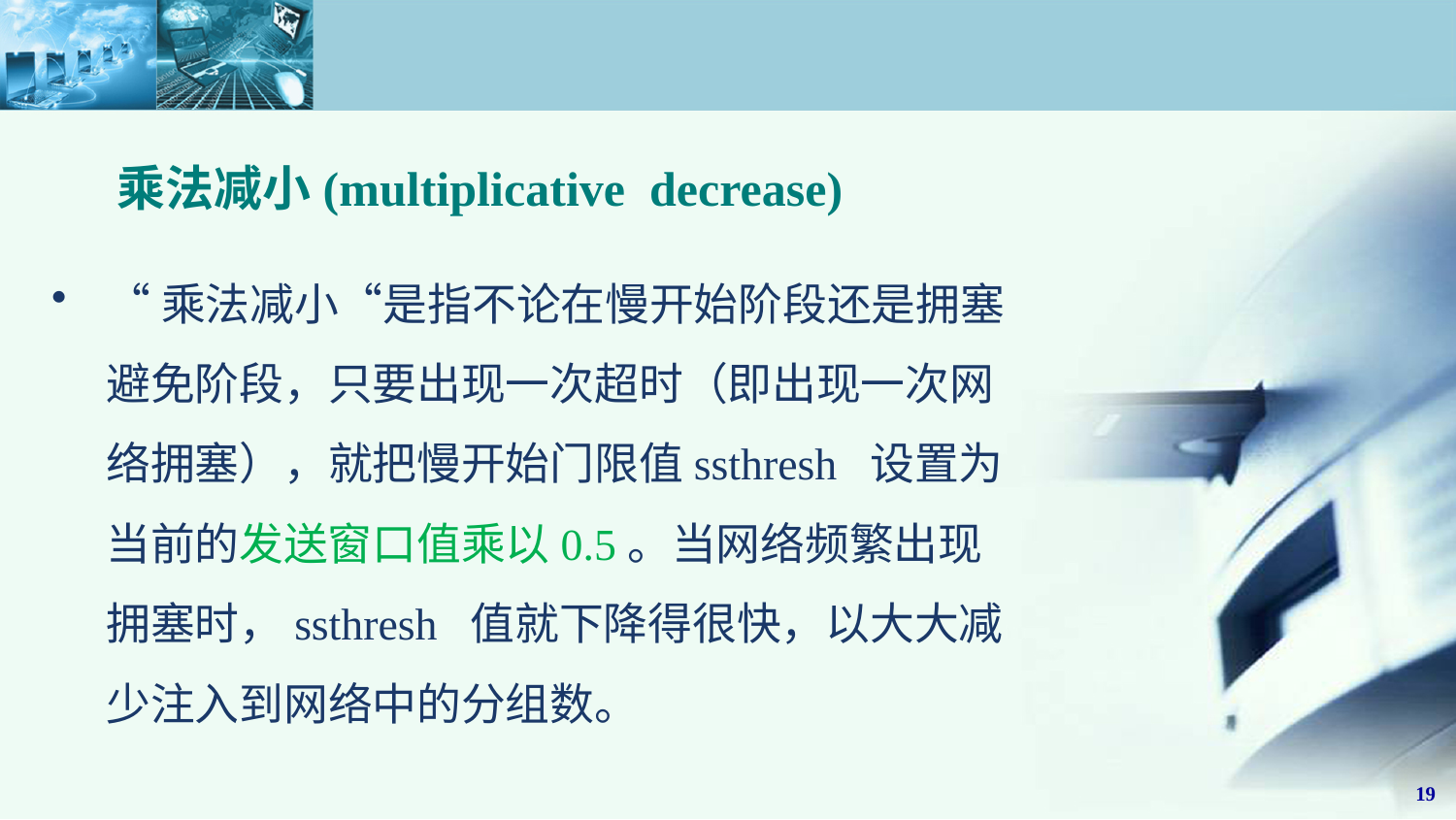

乘法减小(multiplicative  decrease)
“乘法减小“是指不论在慢开始阶段还是拥塞避免阶段，只要出现一次超时（即出现一次网络拥塞），就把慢开始门限值ssthresh  设置为当前的发送窗口值乘以0.5。当网络频繁出现拥塞时，ssthresh  值就下降得很快，以大大减少注入到网络中的分组数。
19